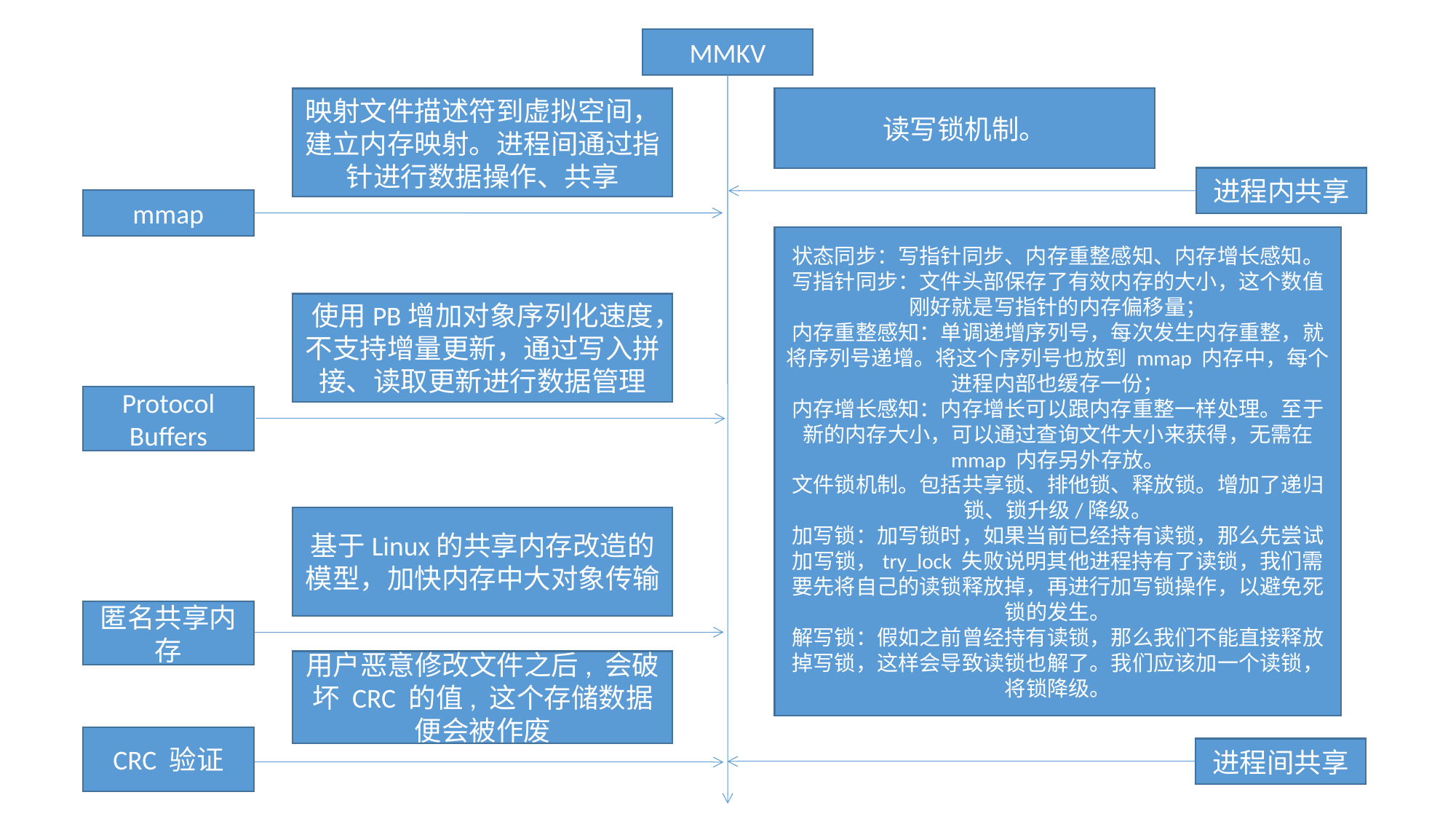

MMKV
读写锁机制。
映射文件描述符到虚拟空间，建立内存映射。进程间通过指针进行数据操作、共享
进程内共享
mmap
状态同步：写指针同步、内存重整感知、内存增长感知。
写指针同步：文件头部保存了有效内存的大小，这个数值刚好就是写指针的内存偏移量；
内存重整感知：单调递增序列号，每次发生内存重整，就将序列号递增。将这个序列号也放到 mmap 内存中，每个进程内部也缓存一份；
内存增长感知：内存增长可以跟内存重整一样处理。至于新的内存大小，可以通过查询文件大小来获得，无需在 mmap 内存另外存放。
文件锁机制。包括共享锁、排他锁、释放锁。增加了递归锁、锁升级/降级。
加写锁：加写锁时，如果当前已经持有读锁，那么先尝试加写锁，try_lock 失败说明其他进程持有了读锁，我们需要先将自己的读锁释放掉，再进行加写锁操作，以避免死锁的发生。
解写锁：假如之前曾经持有读锁，那么我们不能直接释放掉写锁，这样会导致读锁也解了。我们应该加一个读锁，将锁降级。
使用PB增加对象序列化速度，不支持增量更新，通过写入拼接、读取更新进行数据管理
Protocol Buffers
基于Linux的共享内存改造的模型，加快内存中大对象传输
匿名共享内存
用户恶意修改文件之后, 会破坏 CRC 的值, 这个存储数据便会被作废
CRC 验证
进程间共享